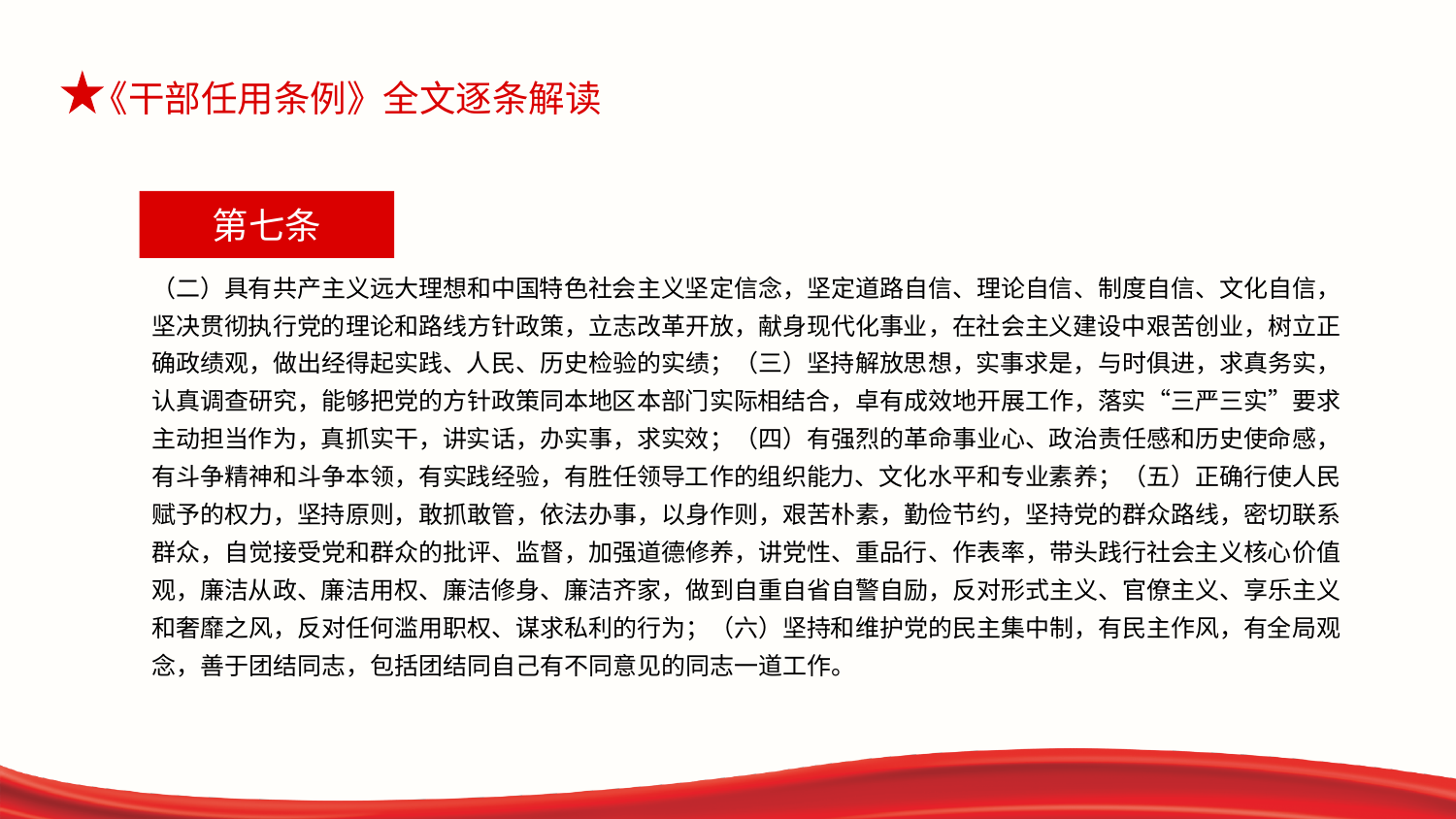

第七条
（二）具有共产主义远大理想和中国特色社会主义坚定信念，坚定道路自信、理论自信、制度自信、文化自信，坚决贯彻执行党的理论和路线方针政策，立志改革开放，献身现代化事业，在社会主义建设中艰苦创业，树立正确政绩观，做出经得起实践、人民、历史检验的实绩；（三）坚持解放思想，实事求是，与时俱进，求真务实，认真调查研究，能够把党的方针政策同本地区本部门实际相结合，卓有成效地开展工作，落实“三严三实”要求主动担当作为，真抓实干，讲实话，办实事，求实效；（四）有强烈的革命事业心、政治责任感和历史使命感，有斗争精神和斗争本领，有实践经验，有胜任领导工作的组织能力、文化水平和专业素养；（五）正确行使人民赋予的权力，坚持原则，敢抓敢管，依法办事，以身作则，艰苦朴素，勤俭节约，坚持党的群众路线，密切联系群众，自觉接受党和群众的批评、监督，加强道德修养，讲党性、重品行、作表率，带头践行社会主义核心价值观，廉洁从政、廉洁用权、廉洁修身、廉洁齐家，做到自重自省自警自励，反对形式主义、官僚主义、享乐主义和奢靡之风，反对任何滥用职权、谋求私利的行为；（六）坚持和维护党的民主集中制，有民主作风，有全局观念，善于团结同志，包括团结同自己有不同意见的同志一道工作。